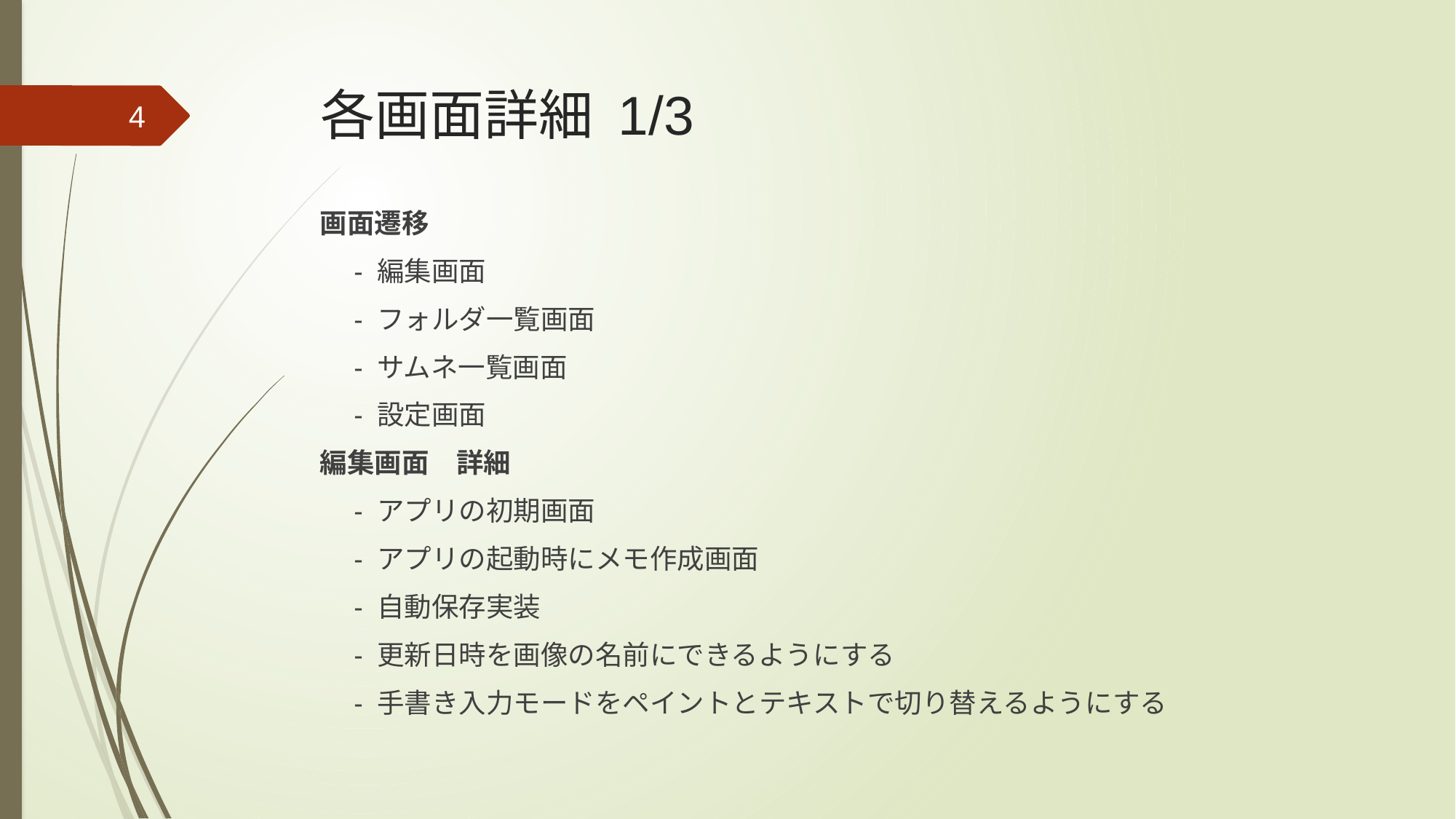

# 各画面詳細 1/3
4
画面遷移
　- 編集画面
　- フォルダ一覧画面
　- サムネ一覧画面
　- 設定画面
編集画面　詳細
　- アプリの初期画面
　- アプリの起動時にメモ作成画面
　- 自動保存実装
　- 更新日時を画像の名前にできるようにする
　- 手書き入力モードをペイントとテキストで切り替えるようにする